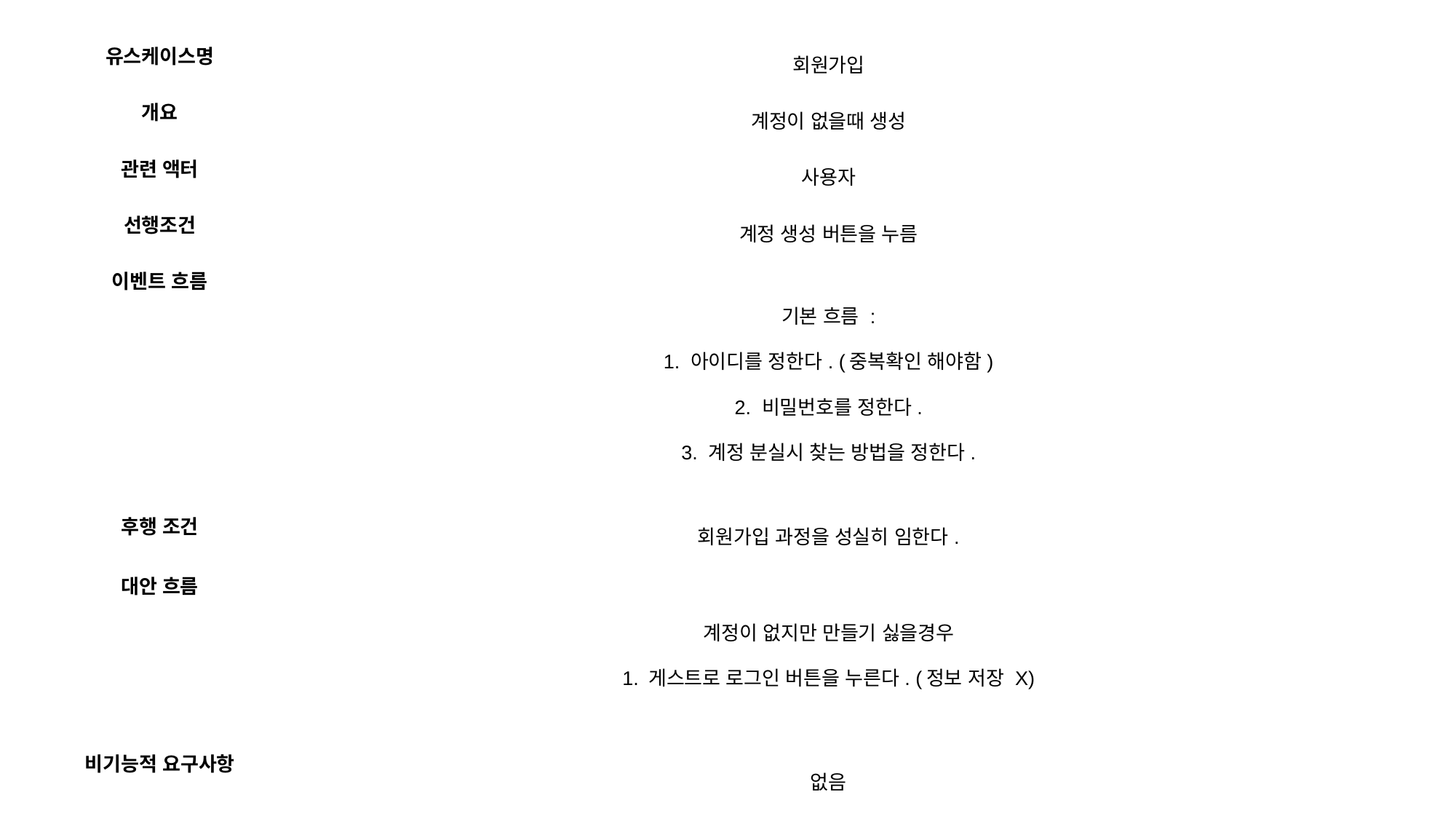

| 유스케이스명 | 회원가입 |
| --- | --- |
| 개요 | 계정이 없을때 생성 |
| 관련 액터 | 사용자 |
| 선행조건 | 계정 생성 버튼을 누름 |
| 이벤트 흐름 | 기본 흐름 : 아이디를 정한다. (중복확인 해야함) 비밀번호를 정한다. 계정 분실시 찾는 방법을 정한다. |
| 후행 조건 | 회원가입 과정을 성실히 임한다. |
| 대안 흐름 | 계정이 없지만 만들기 싫을경우 1. 게스트로 로그인 버튼을 누른다. (정보 저장 X) |
| 비기능적 요구사항 | 없음 |